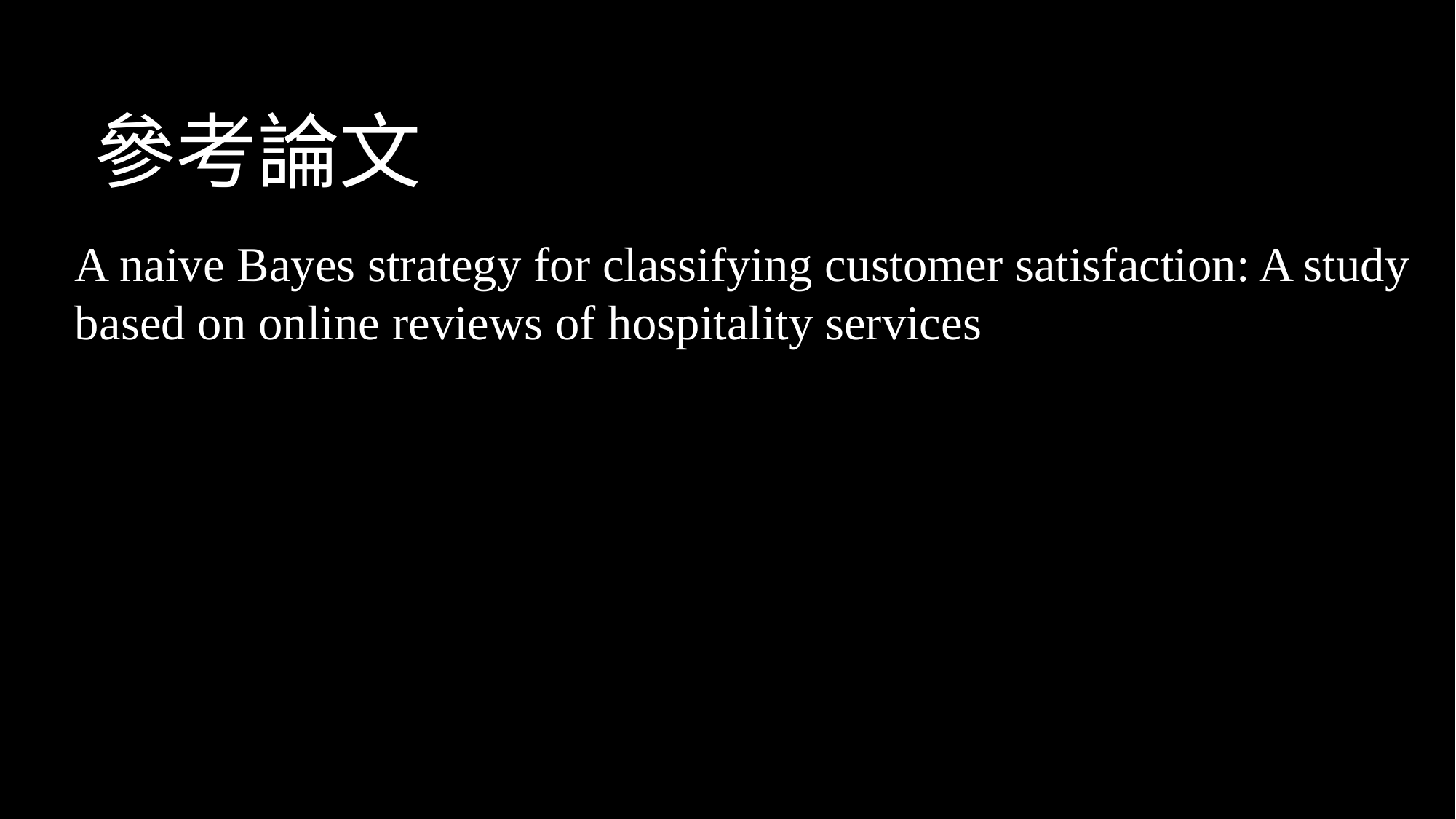

參考論文
A naive Bayes strategy for classifying customer satisfaction: A study based on online reviews of hospitality services